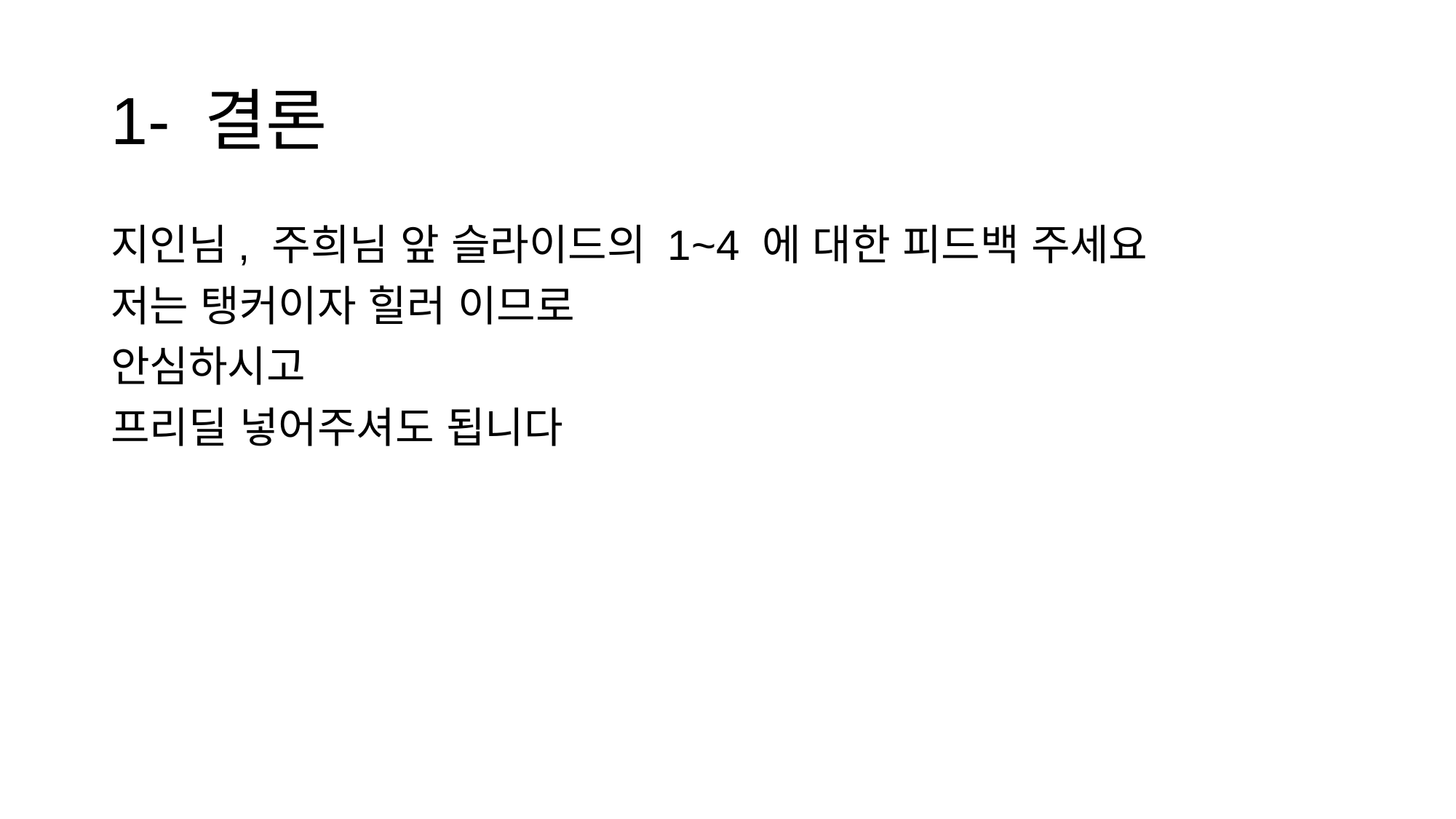

# 1- 결론
지인님, 주희님 앞 슬라이드의 1~4 에 대한 피드백 주세요
저는 탱커이자 힐러 이므로
안심하시고
프리딜 넣어주셔도 됩니다